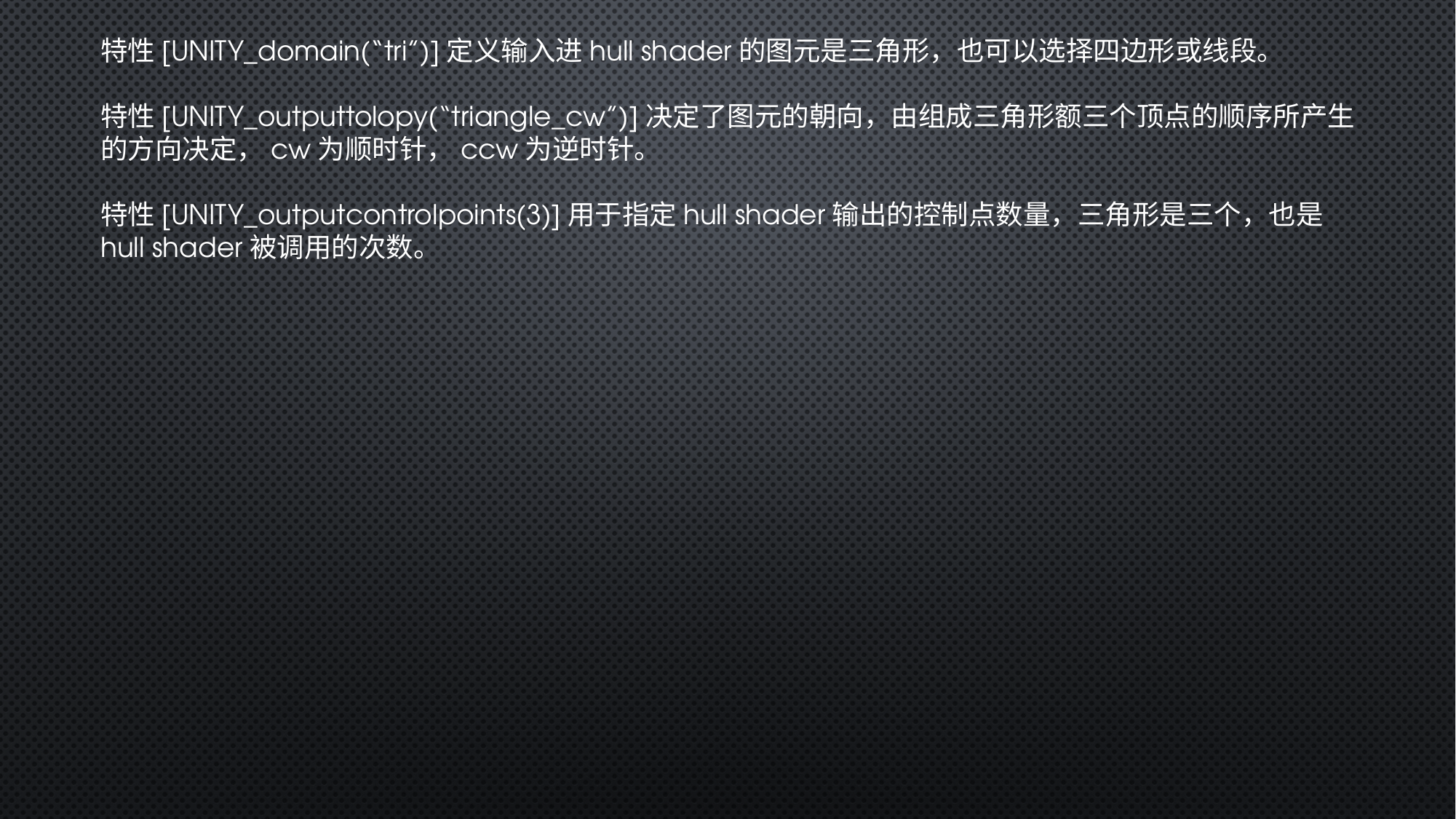

特性[UNITY_domain(“tri”)]定义输入进hull shader的图元是三角形，也可以选择四边形或线段。

特性[UNITY_outputtolopy(“triangle_cw”)]决定了图元的朝向，由组成三角形额三个顶点的顺序所产生的方向决定，cw为顺时针，ccw为逆时针。

特性[UNITY_outputcontrolpoints(3)]用于指定hull shader输出的控制点数量，三角形是三个，也是hull shader被调用的次数。